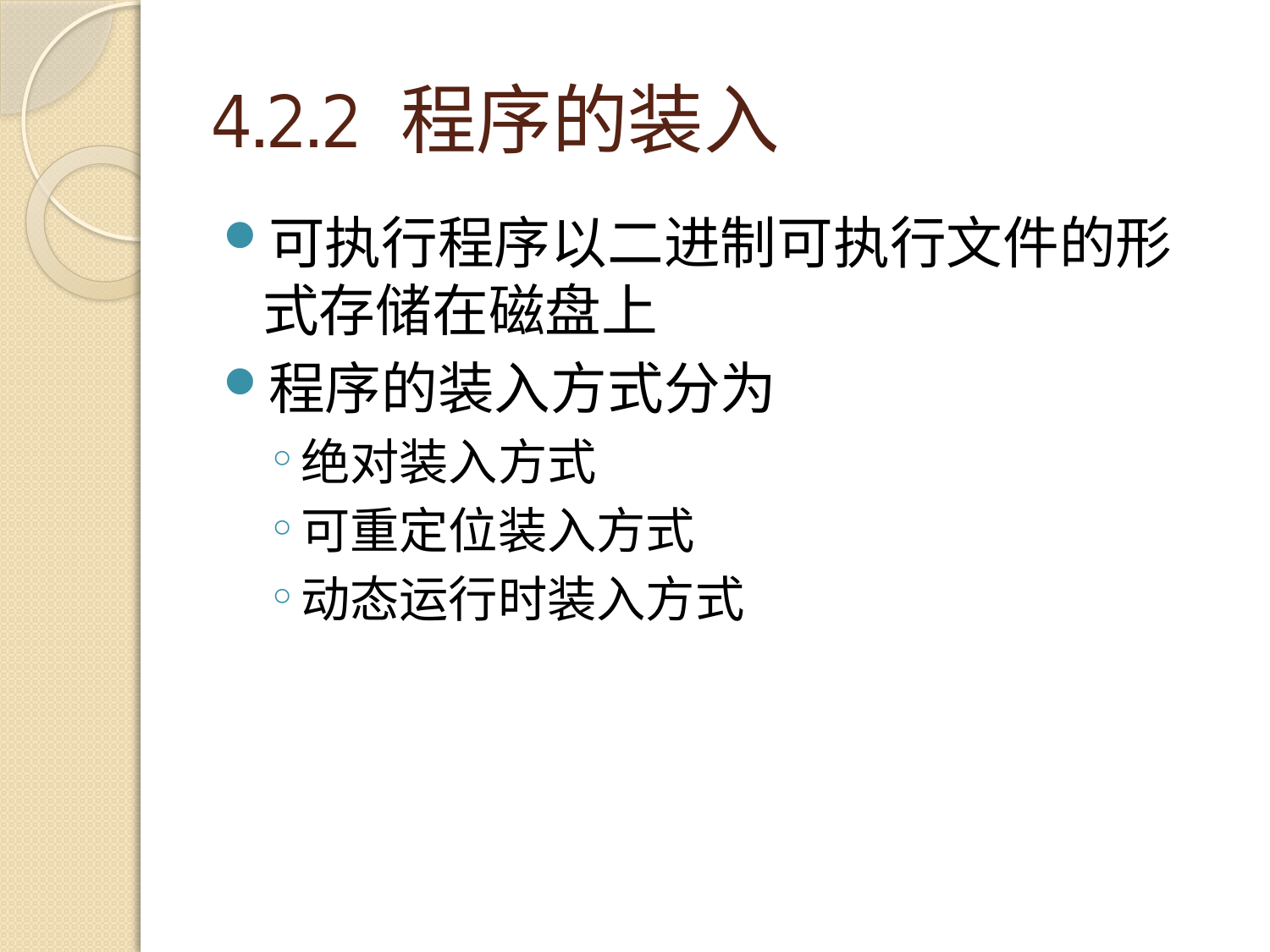

# 4.2.2 程序的装入
可执行程序以二进制可执行文件的形式存储在磁盘上
程序的装入方式分为
绝对装入方式
可重定位装入方式
动态运行时装入方式